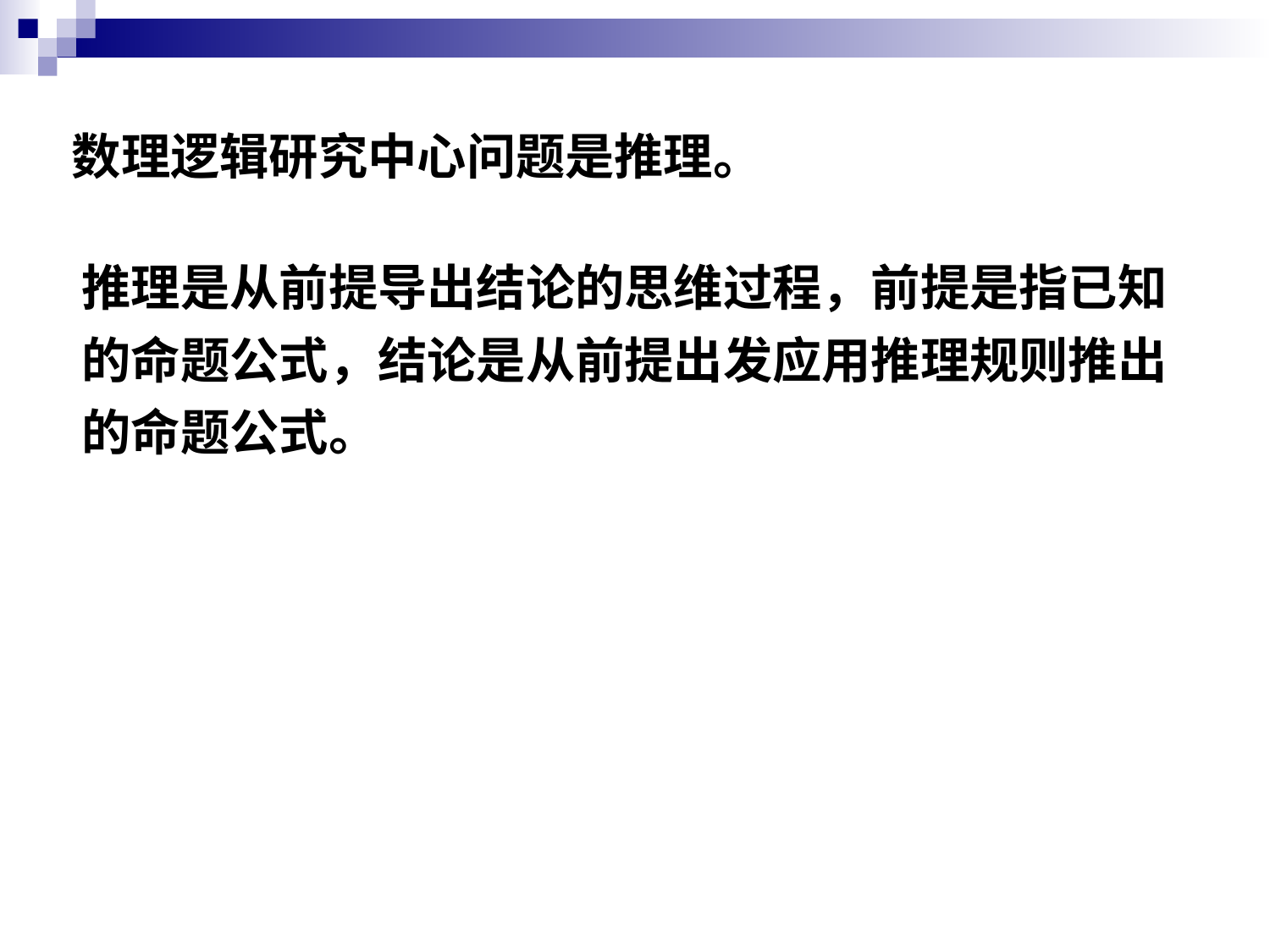

数理逻辑研究中心问题是推理。
推理是从前提导出结论的思维过程，前提是指已知
的命题公式，结论是从前提出发应用推理规则推出
的命题公式。